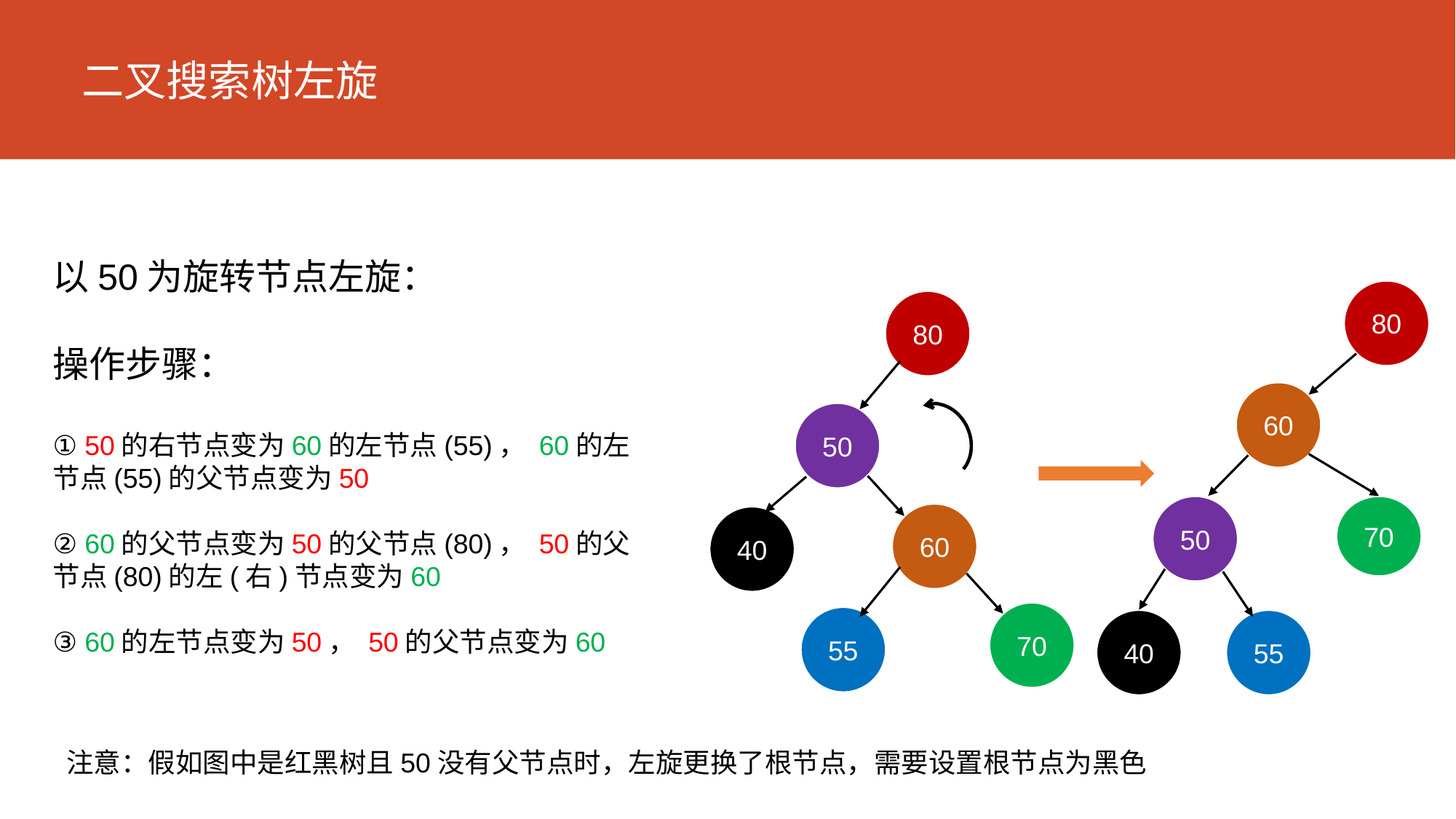

# 二叉搜索树左旋
以50为旋转节点左旋：

操作步骤：

① 50的右节点变为60的左节点(55)， 60的左节点(55)的父节点变为50

② 60的父节点变为50的父节点(80)， 50的父节点(80)的左(右)节点变为60

③ 60的左节点变为50， 50的父节点变为60
80
80
60
50

50
70
60
40
70
55
40
55
注意：假如图中是红黑树且50没有父节点时，左旋更换了根节点，需要设置根节点为黑色